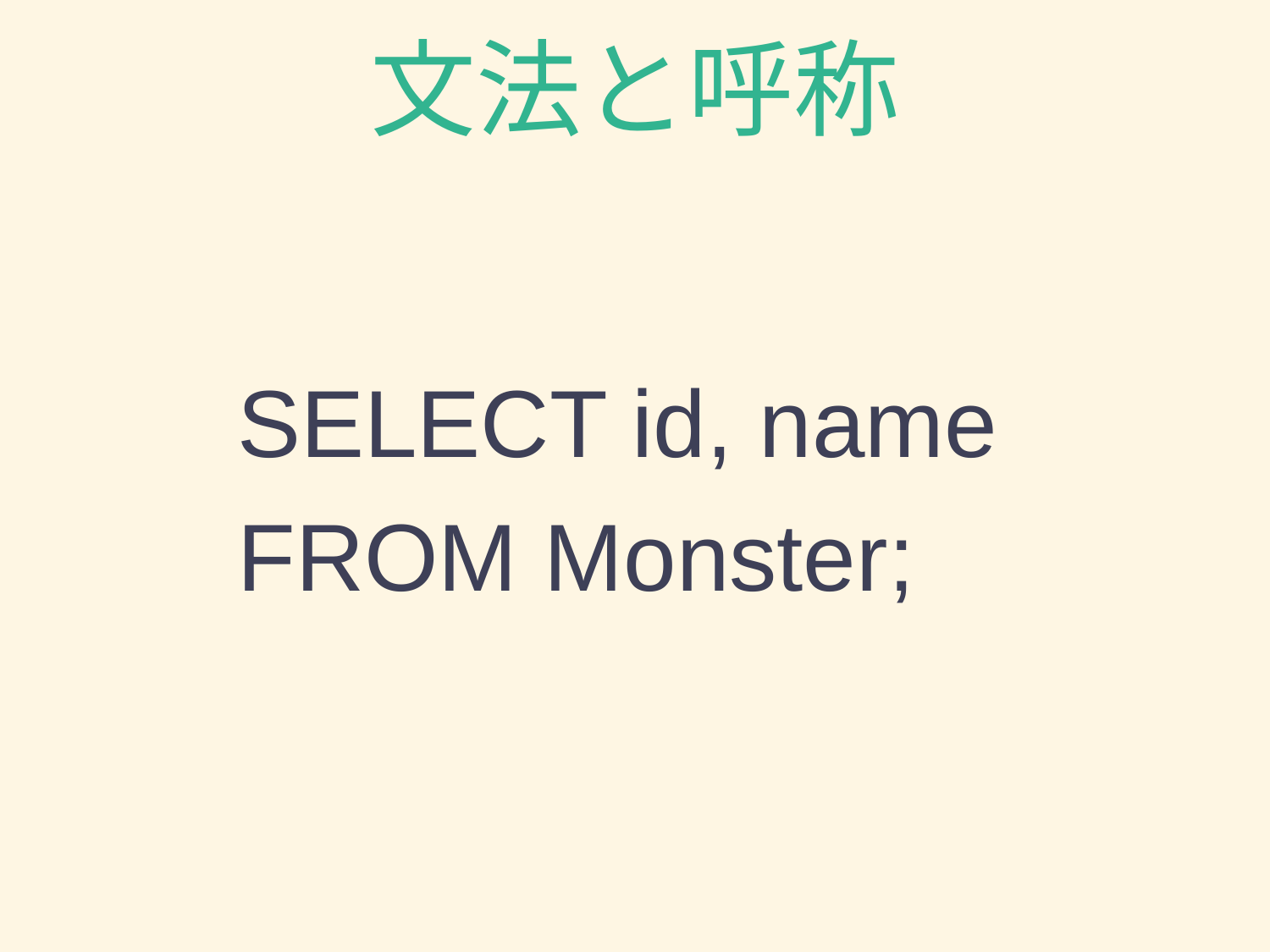

# 文法と呼称
SELECT id, name
FROM Monster;